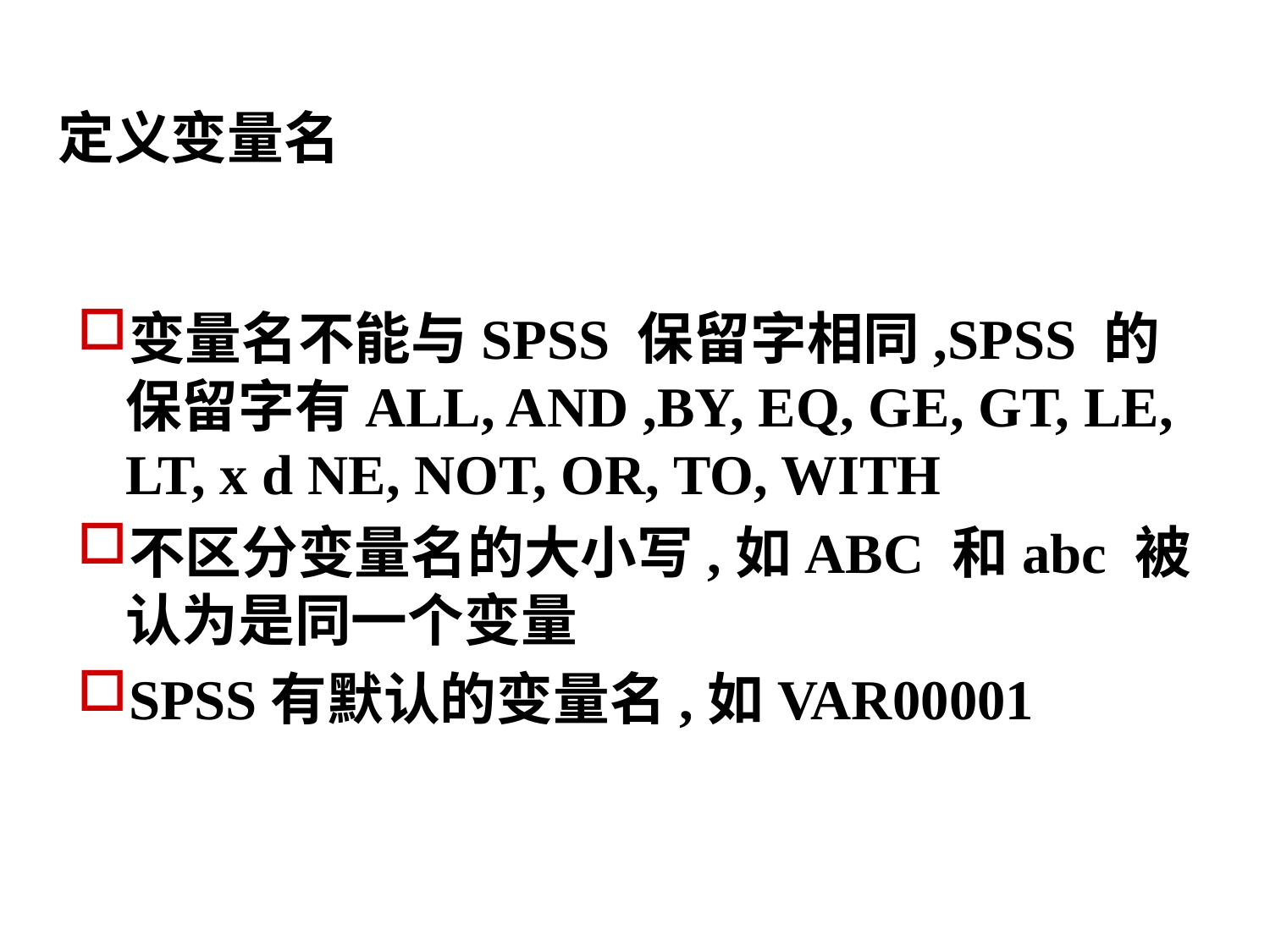

定义变量名
变量名不能与SPSS 保留字相同,SPSS 的保留字有ALL, AND ,BY, EQ, GE, GT, LE, LT, x d NE, NOT, OR, TO, WITH
不区分变量名的大小写,如ABC 和abc 被认为是同一个变量
SPSS有默认的变量名,如VAR00001